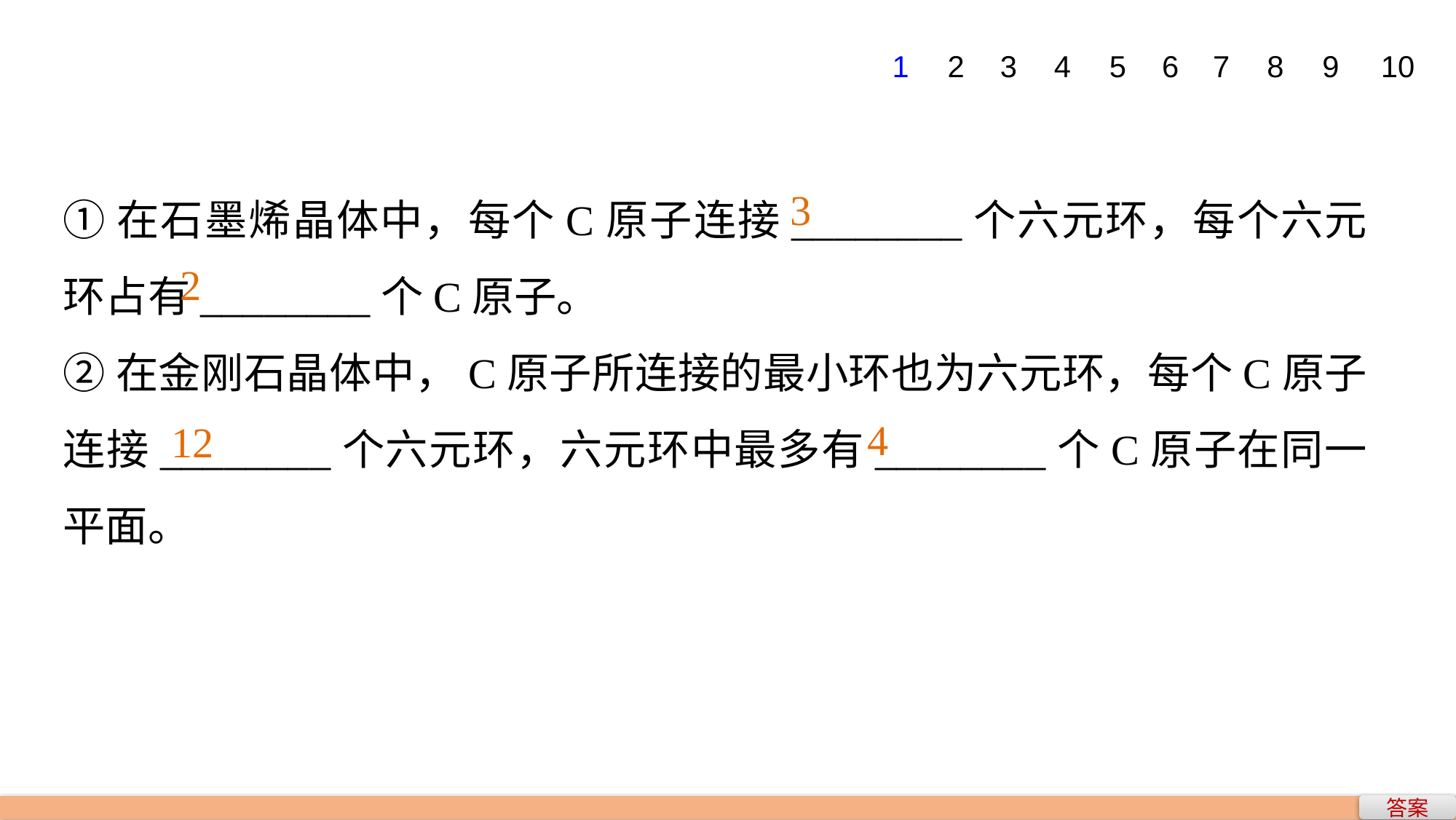

1
2
3
4
5
6
7
8
9
10
①在石墨烯晶体中，每个C原子连接________个六元环，每个六元环占有________个C原子。
②在金刚石晶体中，C原子所连接的最小环也为六元环，每个C原子连接________个六元环，六元环中最多有________个C原子在同一平面。
3
2
4
12
答案